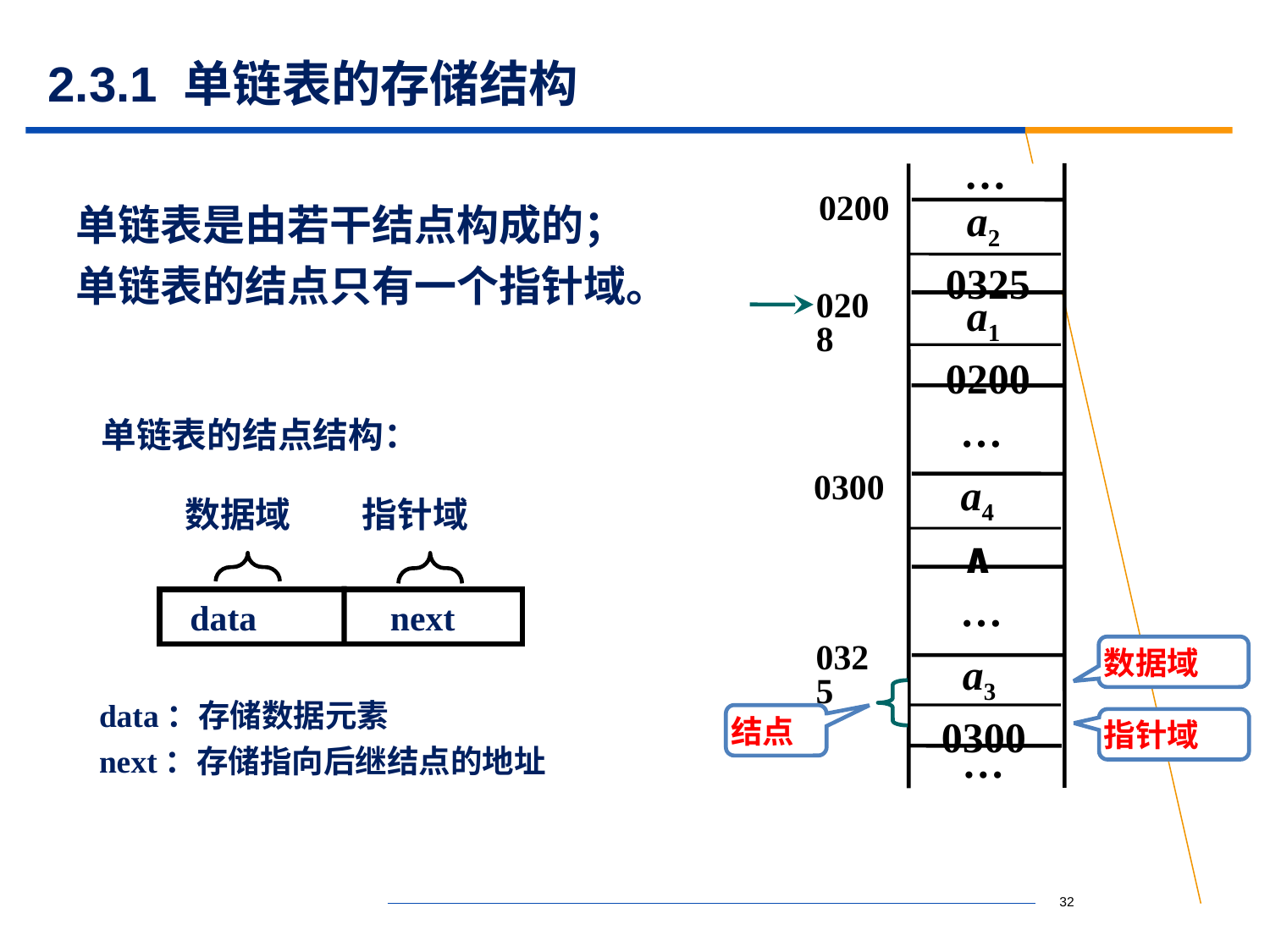

# 2.3.1 单链表的存储结构
…

  a2
0325
0200

  a1
0200
0208

…
  a4
  ∧
0300

…
  a3
0300
0325

…

单链表是由若干结点构成的；
单链表的结点只有一个指针域。
单链表的结点结构：
数据域

指针域

  data               next
数据域

结点
data：存储数据元素
next：存储指向后继结点的地址
指针域